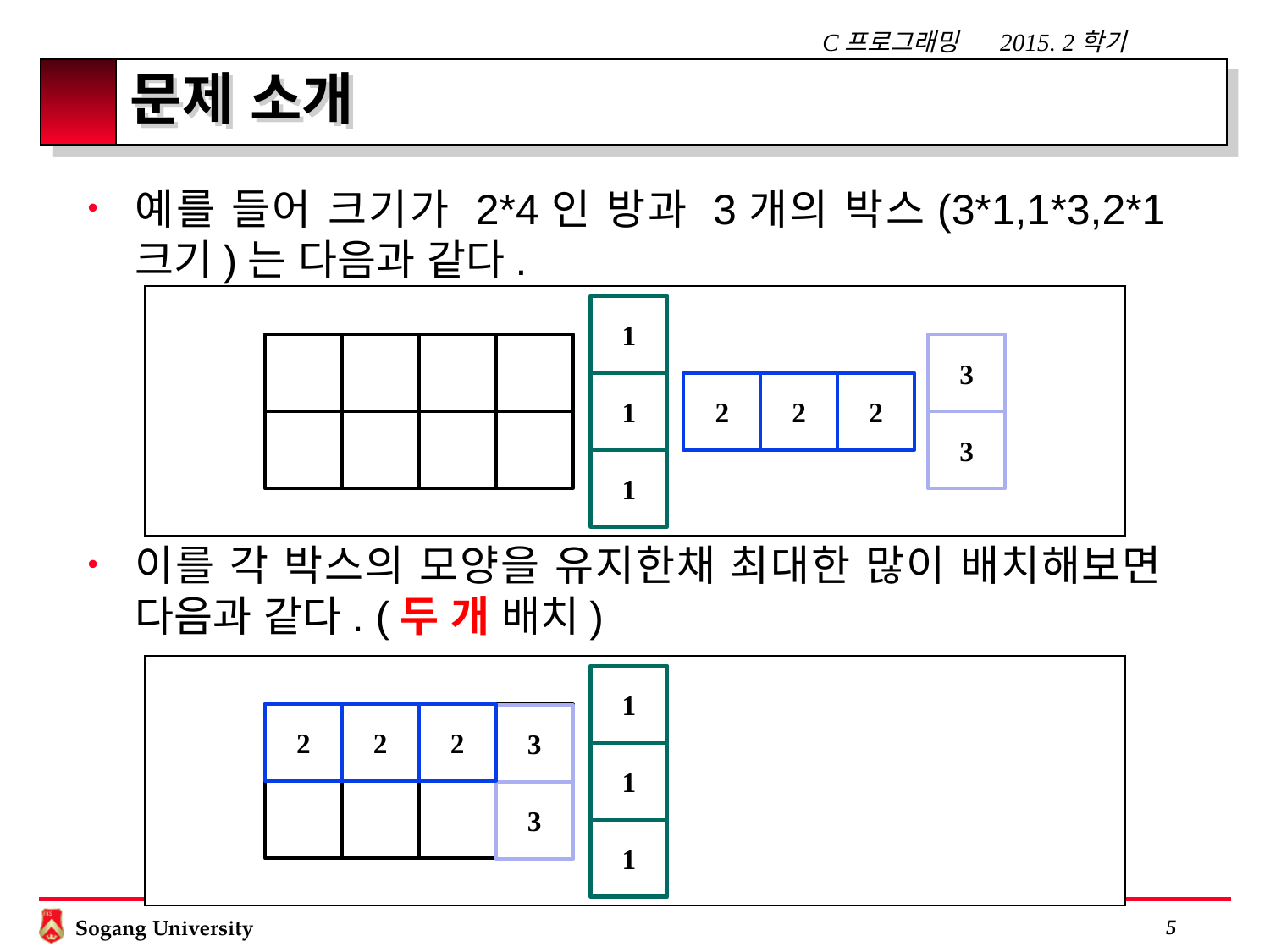

# 문제 소개
예를 들어 크기가 2*4인 방과 3개의 박스(3*1,1*3,2*1크기)는 다음과 같다.

이를 각 박스의 모양을 유지한채 최대한 많이 배치해보면  다음과 같다. (두 개 배치)
|  |
| --- |
1

3
1
2
2
2

3
1
|  |
| --- |
1
2
2
2

3
1

3
1
 5